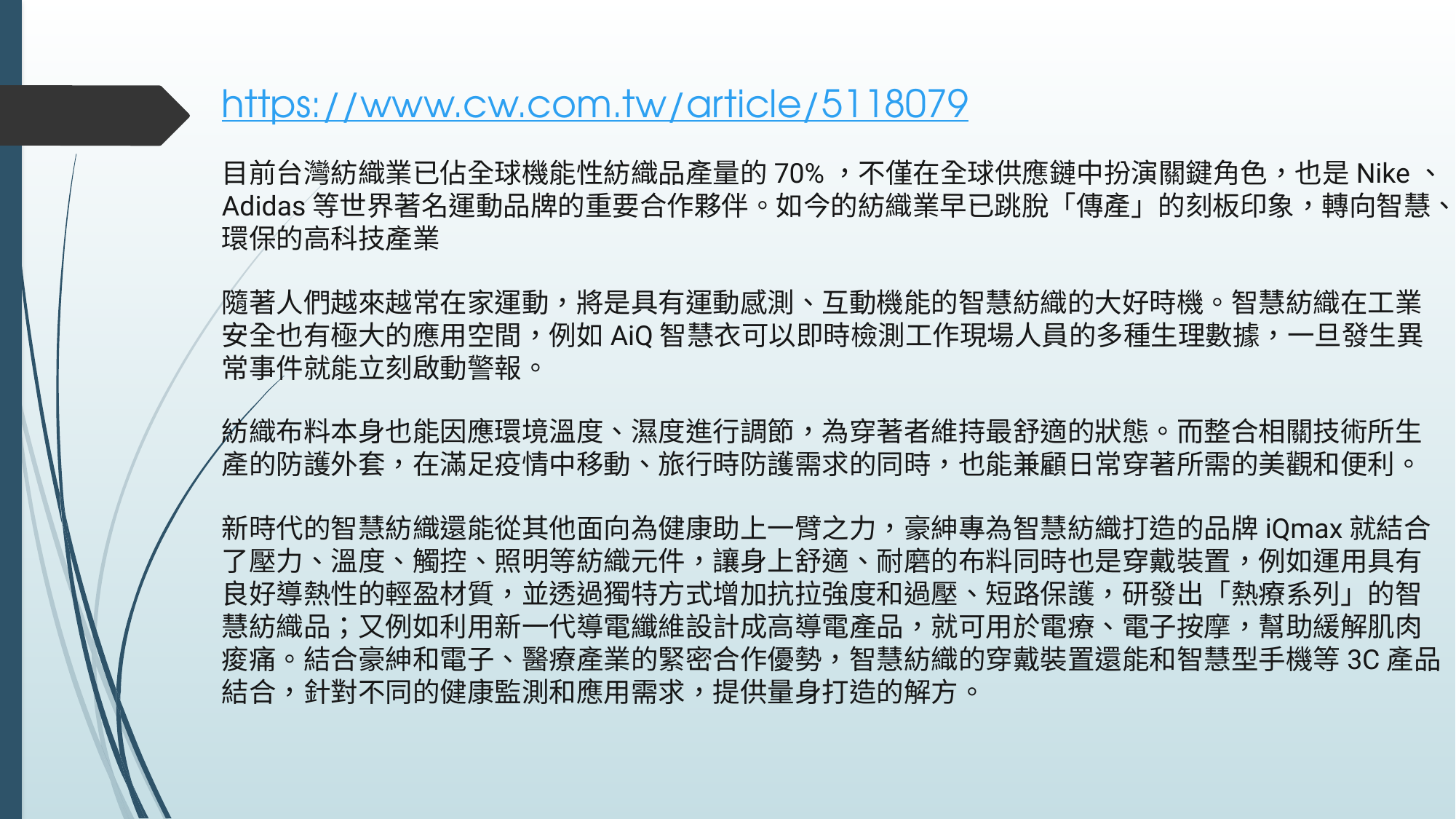

https://www.cw.com.tw/article/5118079
目前台灣紡織業已佔全球機能性紡織品產量的70%，不僅在全球供應鏈中扮演關鍵角色，也是Nike、Adidas等世界著名運動品牌的重要合作夥伴。如今的紡織業早已跳脫「傳產」的刻板印象，轉向智慧、環保的高科技產業
隨著人們越來越常在家運動，將是具有運動感測、互動機能的智慧紡織的大好時機。智慧紡織在工業安全也有極大的應用空間，例如AiQ智慧衣可以即時檢測工作現場人員的多種生理數據，一旦發生異常事件就能立刻啟動警報。
紡織布料本身也能因應環境溫度、濕度進行調節，為穿著者維持最舒適的狀態。而整合相關技術所生產的防護外套，在滿足疫情中移動、旅行時防護需求的同時，也能兼顧日常穿著所需的美觀和便利。
新時代的智慧紡織還能從其他面向為健康助上一臂之力，豪紳專為智慧紡織打造的品牌iQmax就結合了壓力、溫度、觸控、照明等紡織元件，讓身上舒適、耐磨的布料同時也是穿戴裝置，例如運用具有良好導熱性的輕盈材質，並透過獨特方式增加抗拉強度和過壓、短路保護，研發出「熱療系列」的智慧紡織品；又例如利用新一代導電纖維設計成高導電產品，就可用於電療、電子按摩，幫助緩解肌肉痠痛。結合豪紳和電子、醫療產業的緊密合作優勢，智慧紡織的穿戴裝置還能和智慧型手機等3C產品結合，針對不同的健康監測和應用需求，提供量身打造的解方。